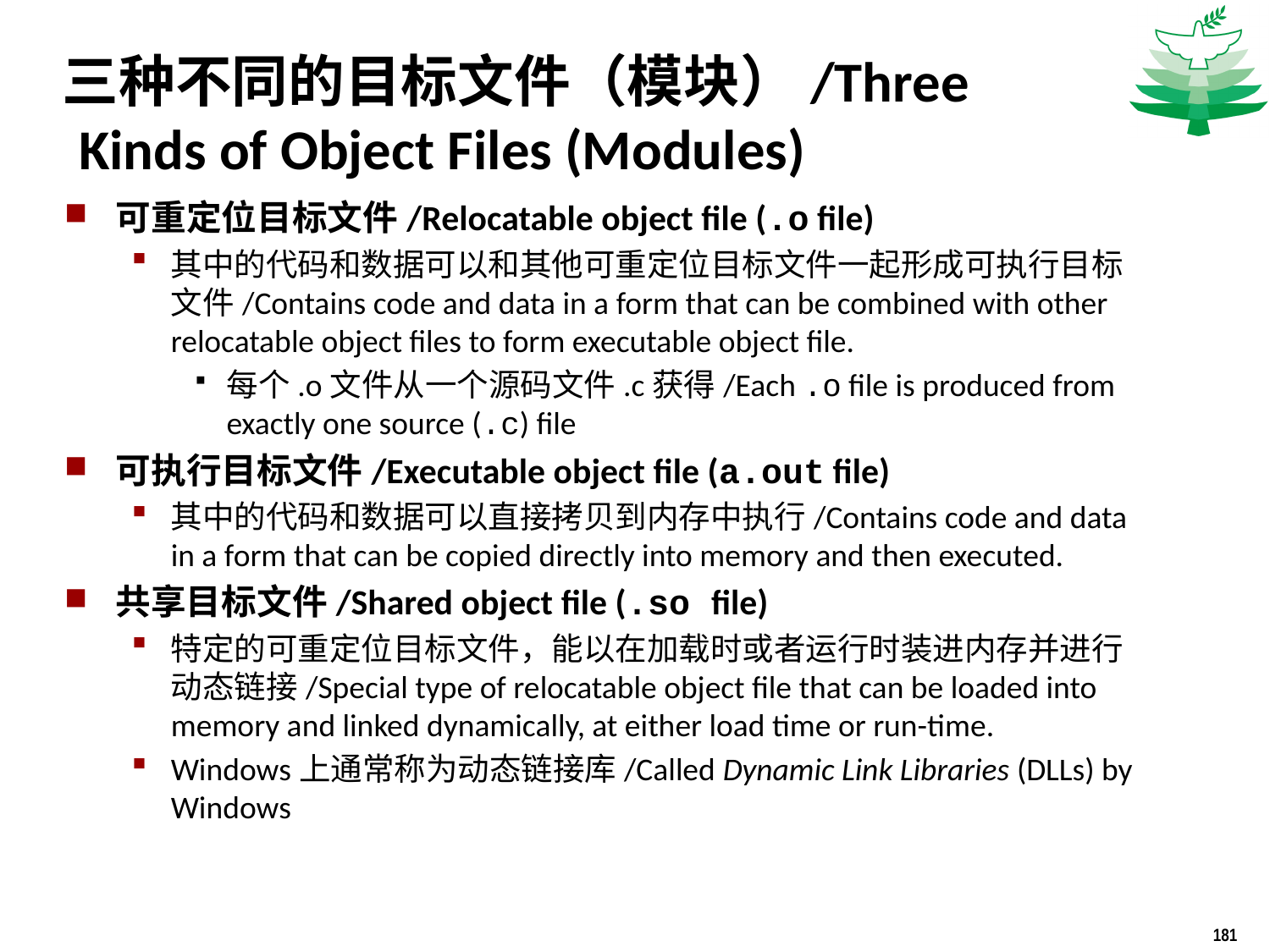

# 三种不同的目标文件（模块）/Three Kinds of Object Files (Modules)
可重定位目标文件/Relocatable object file (.o file)
其中的代码和数据可以和其他可重定位目标文件一起形成可执行目标文件/Contains code and data in a form that can be combined with other relocatable object files to form executable object file.
每个.o文件从一个源码文件.c获得/Each .o file is produced from exactly one source (.c) file
可执行目标文件/Executable object file (a.out file)
其中的代码和数据可以直接拷贝到内存中执行/Contains code and data in a form that can be copied directly into memory and then executed.
共享目标文件/Shared object file (.so file)
特定的可重定位目标文件，能以在加载时或者运行时装进内存并进行动态链接/Special type of relocatable object file that can be loaded into memory and linked dynamically, at either load time or run-time.
Windows上通常称为动态链接库/Called Dynamic Link Libraries (DLLs) by Windows